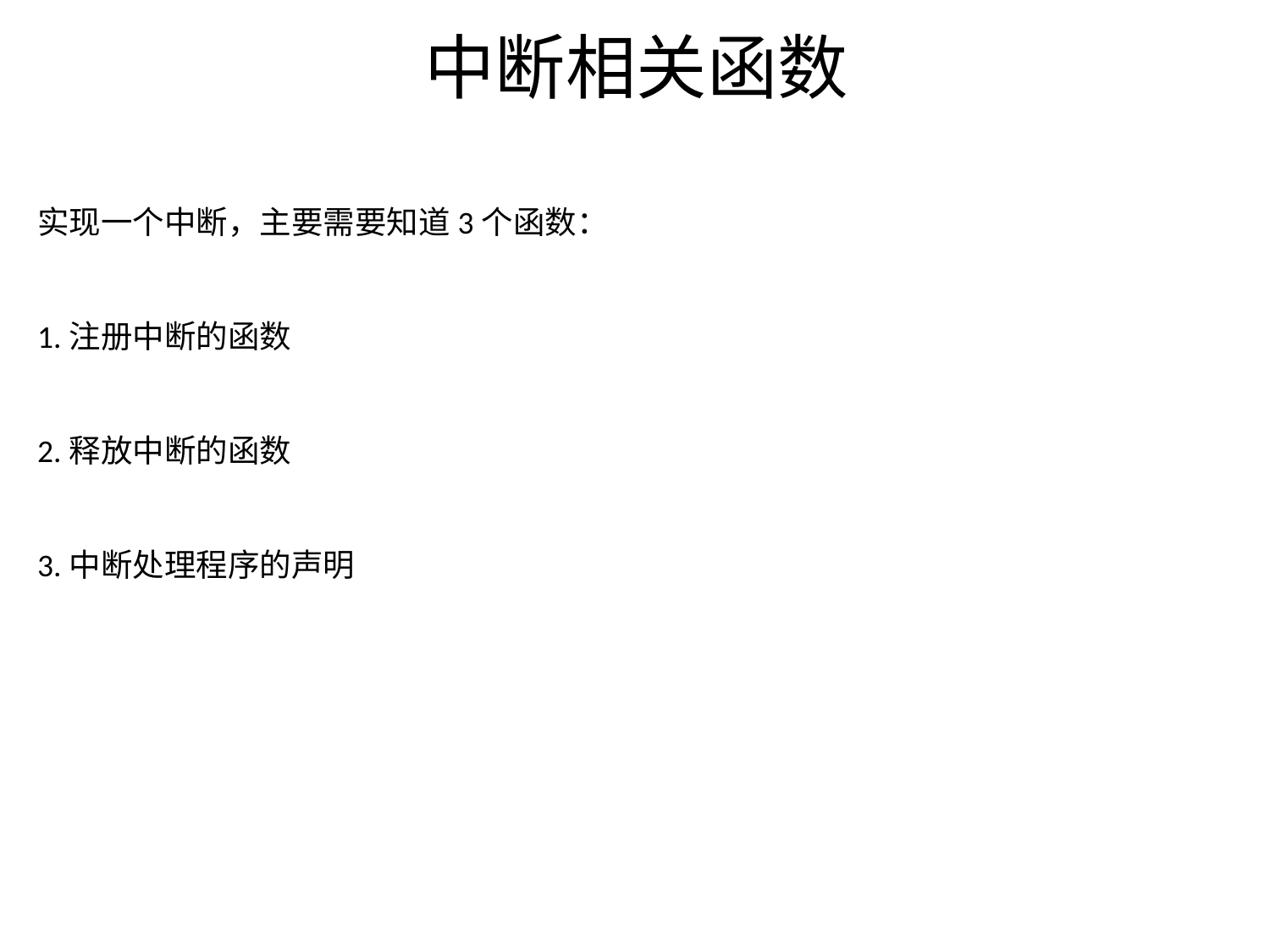

# 中断相关函数
实现一个中断，主要需要知道3个函数：

1.注册中断的函数

2.释放中断的函数

3.中断处理程序的声明